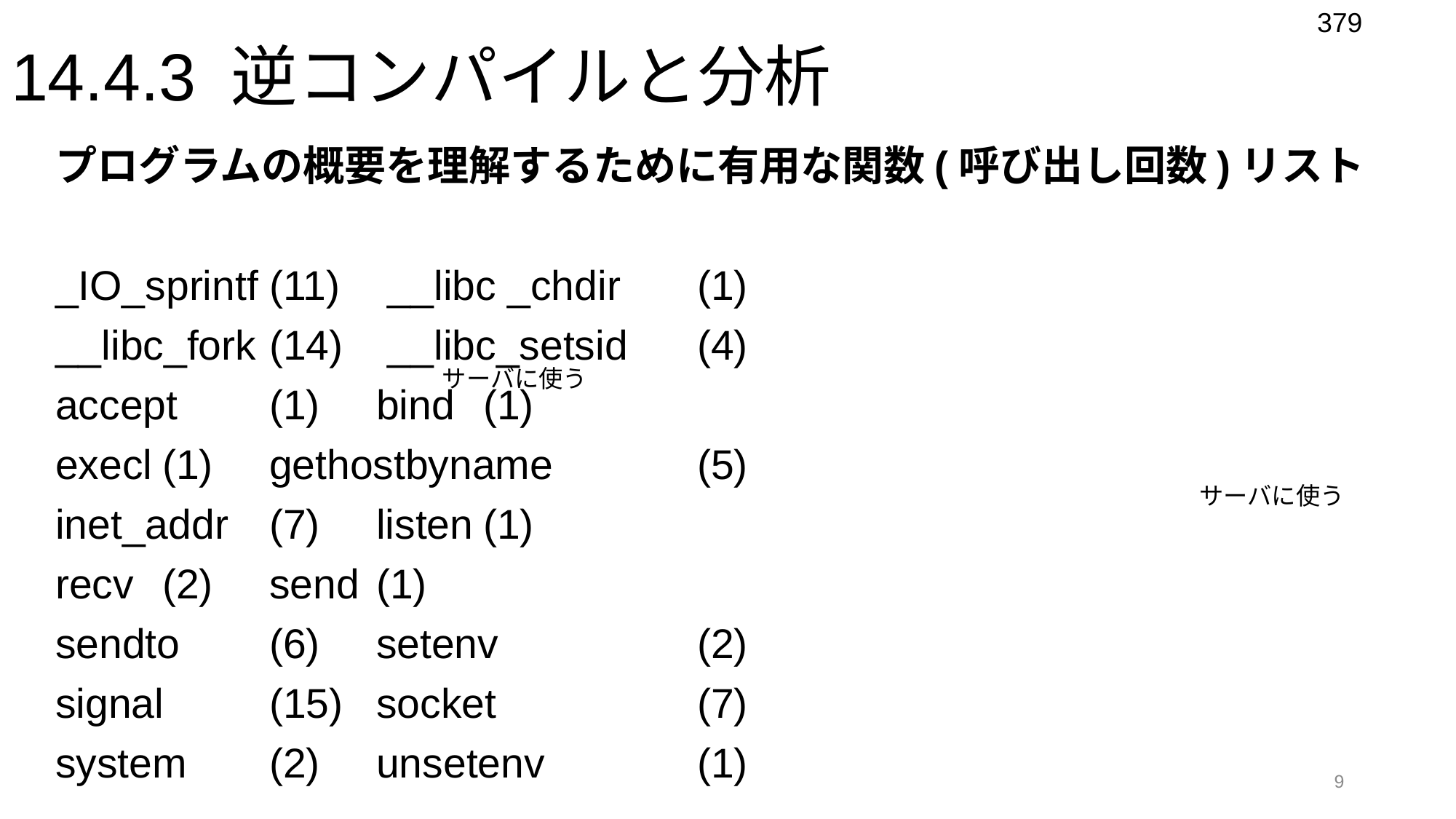

# 14.4.3 逆コンパイルと分析
379
プログラムの概要を理解するために有用な関数(呼び出し回数)リスト

_IO_sprintf		(11)			 __libc _chdir		(1)
__libc_fork		(14)			 __libc_setsid		(4)
accept		(1)			bind				(1)
execl			(1)			gethostbyname		(5)
inet_addr		(7)			listen				(1)
recv			(2)			send				(1)
sendto		(6)			setenv			(2)
signal		(15)			socket			(7)
system		(2)			unsetenv			(1)
サーバに使う
サーバに使う
9